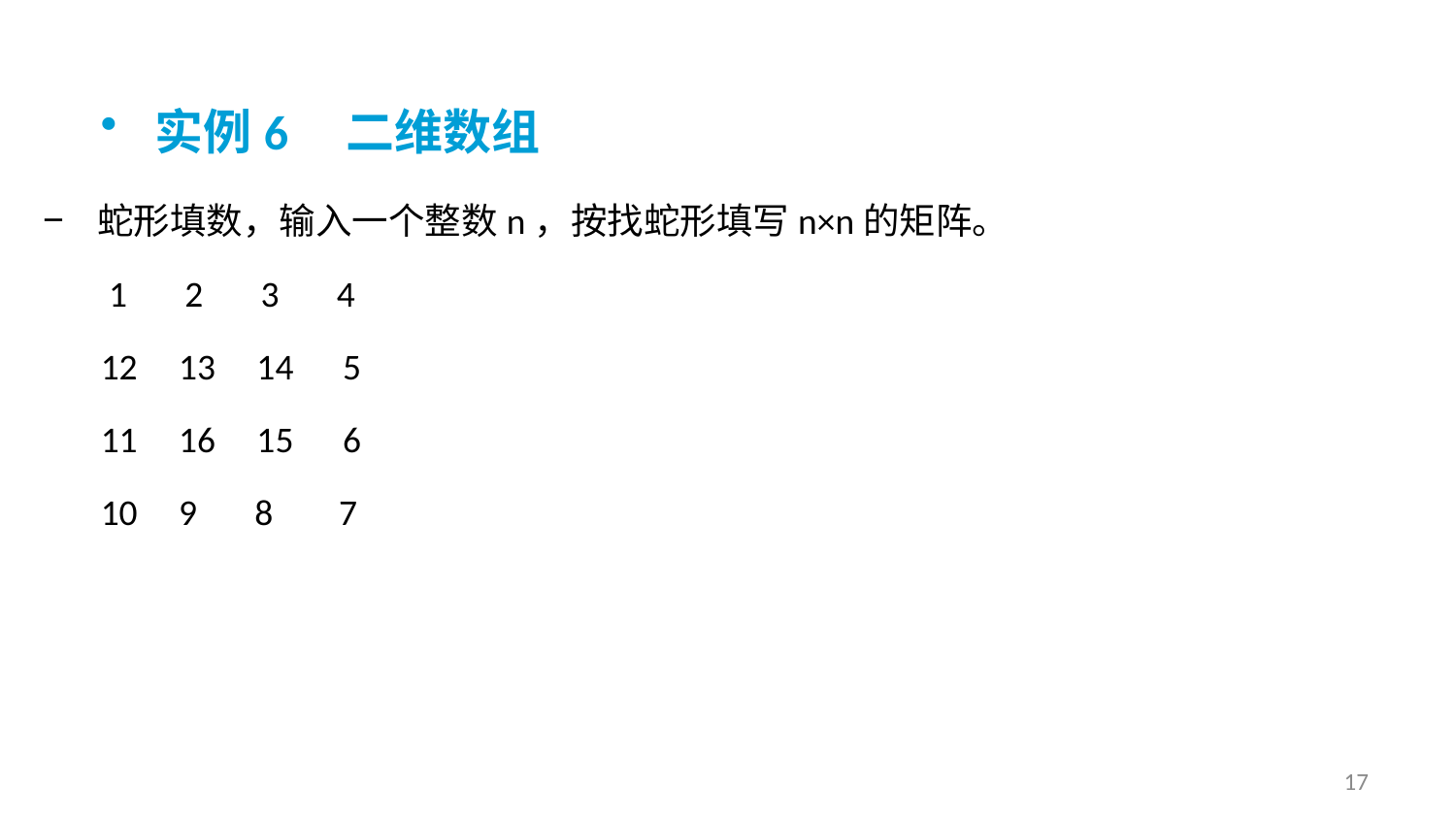

实例6
二维数组
蛇形填数，输入一个整数n，按找蛇形填写n×n的矩阵。
        1       2       3       4
       12     13     14      5
       11     16     15      6
       10     9       8        7

17